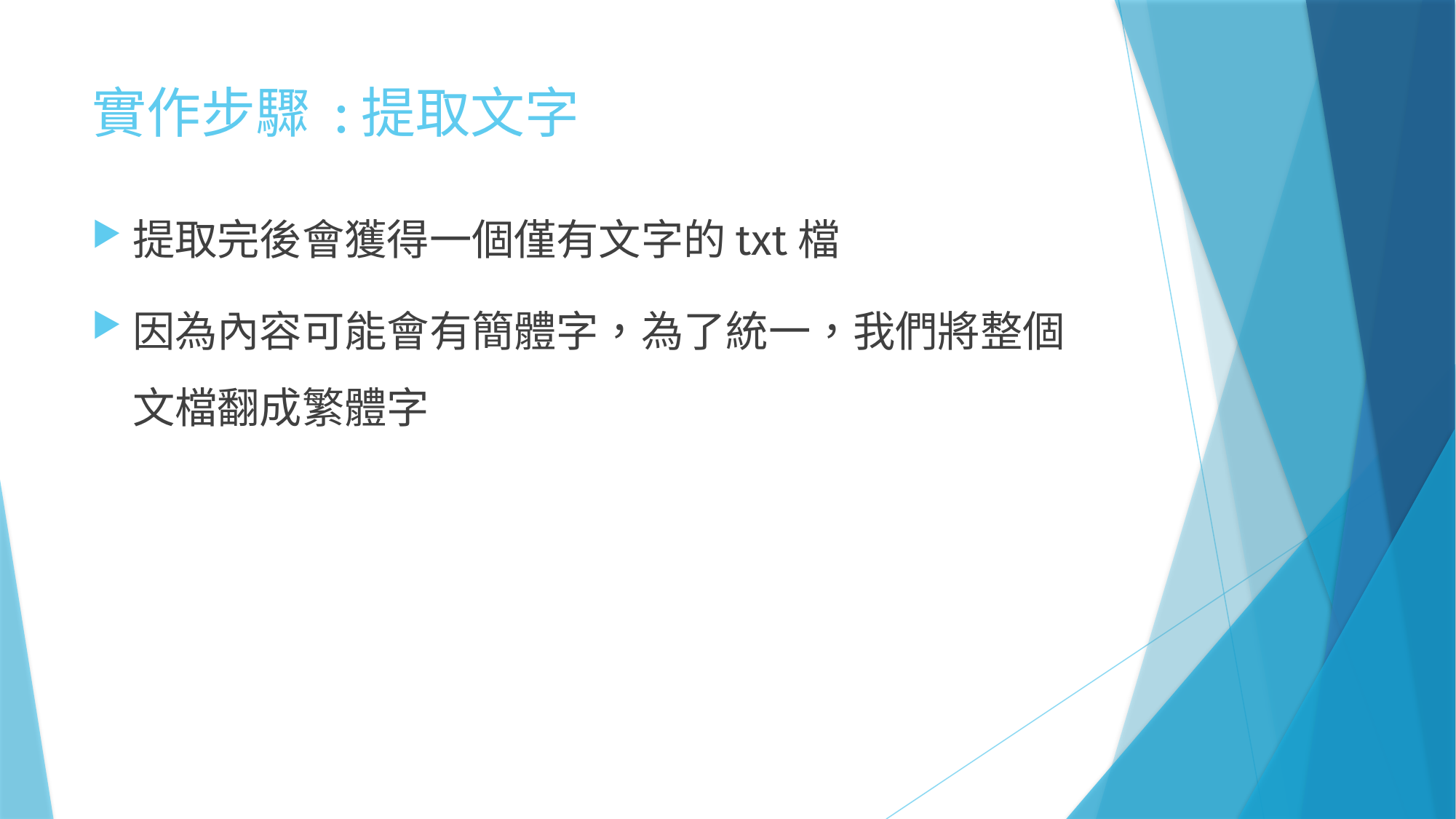

# 實作步驟 :提取文字
提取完後會獲得一個僅有文字的txt檔
因為內容可能會有簡體字，為了統一，我們將整個文檔翻成繁體字